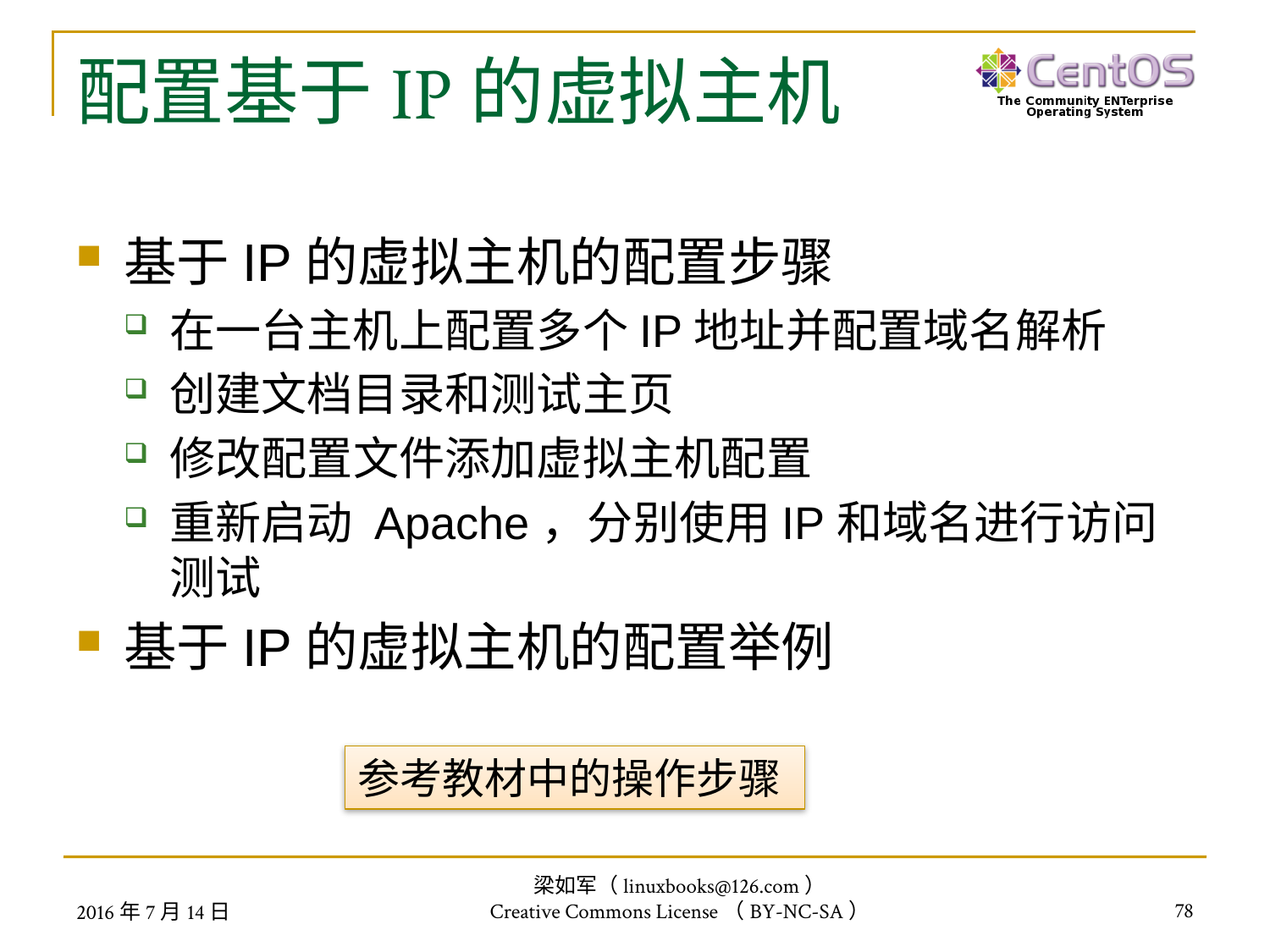

# 配置基于IP的虚拟主机
基于IP的虚拟主机的配置步骤
在一台主机上配置多个IP地址并配置域名解析
创建文档目录和测试主页
修改配置文件添加虚拟主机配置
重新启动 Apache，分别使用IP和域名进行访问测试
基于IP的虚拟主机的配置举例
参考教材中的操作步骤
梁如军（linuxbooks@126.com）
Creative Commons License（BY-NC-SA）
2016年7月14日
78